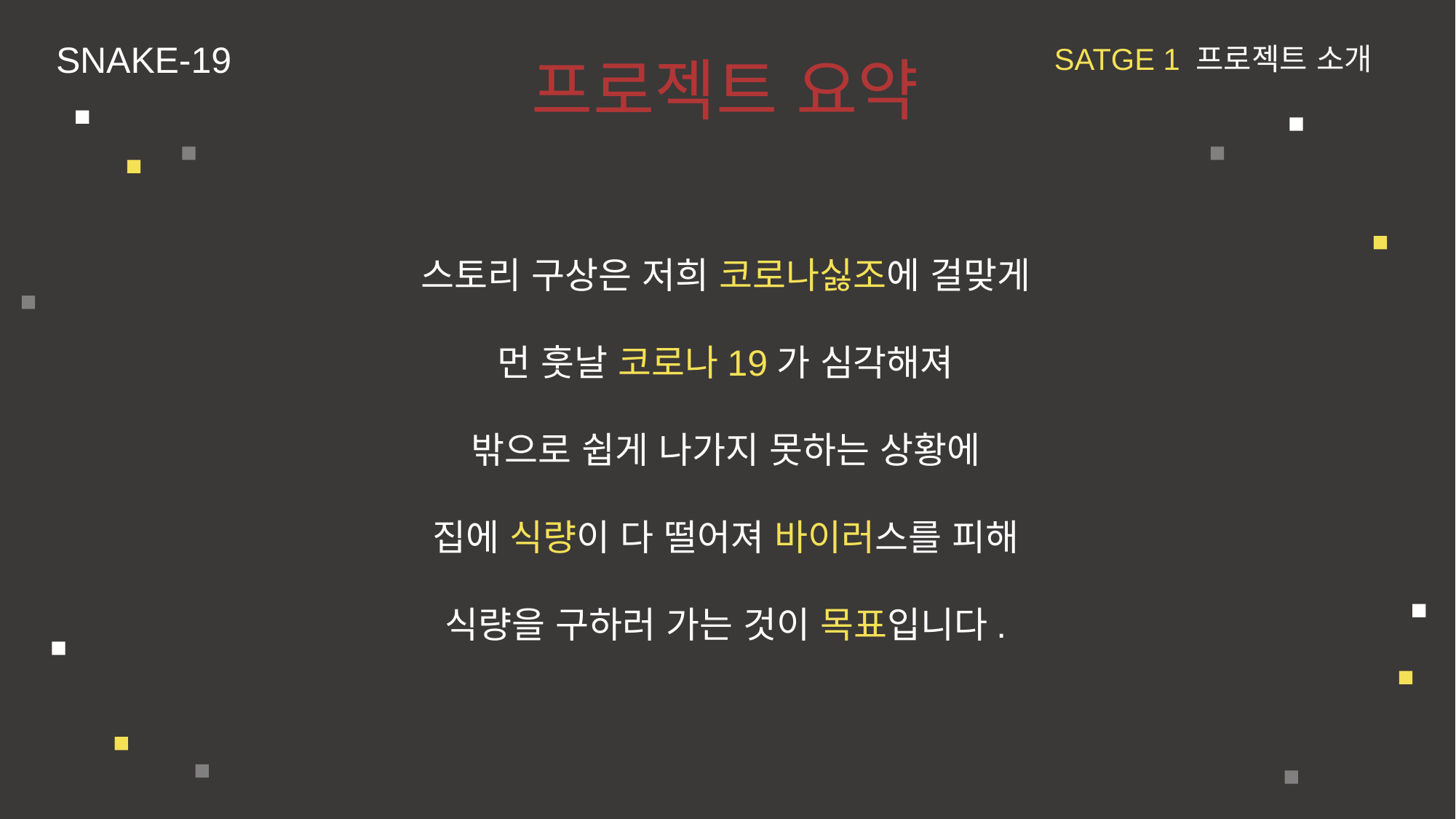

SNAKE-19
SATGE 1 프로젝트 소개
프로젝트 요약

스토리 구상은 저희 코로나싫조에 걸맞게

먼 훗날 코로나19가 심각해져

밖으로 쉽게 나가지 못하는 상황에

집에 식량이 다 떨어져 바이러스를 피해

식량을 구하러 가는 것이 목표입니다.